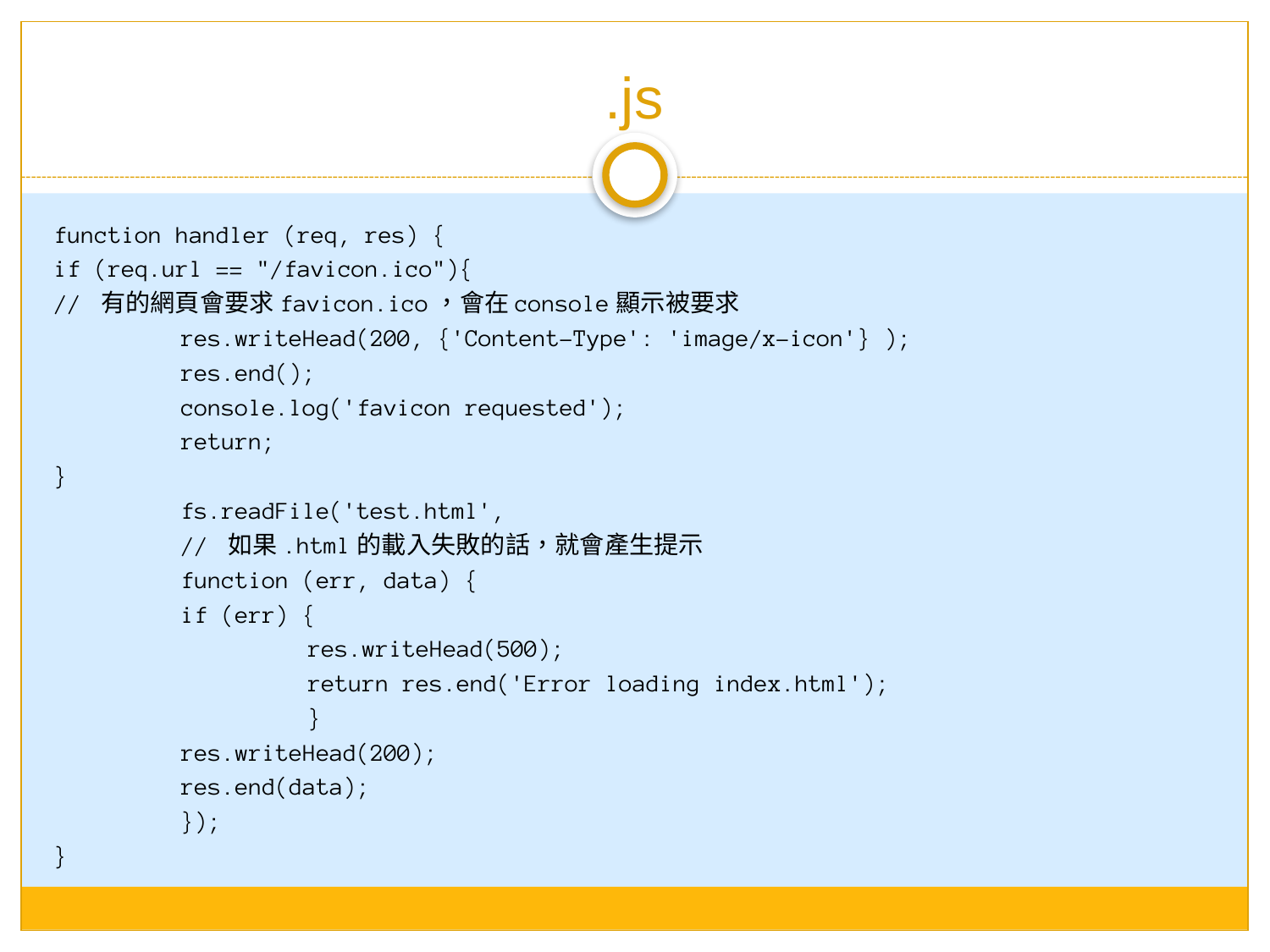

# .js
function handler (req, res) {
if (req.url == "/favicon.ico"){
// 有的網頁會要求favicon.ico，會在console顯示被要求
	res.writeHead(200, {'Content-Type': 'image/x-icon'} );
	res.end();
	console.log('favicon requested');
	return;
}
	fs.readFile('test.html',
	// 如果.html的載入失敗的話，就會產生提示
	function (err, data) {
	if (err) {
		res.writeHead(500);
		return res.end('Error loading index.html');
		}
	res.writeHead(200);
	res.end(data);
	});
}